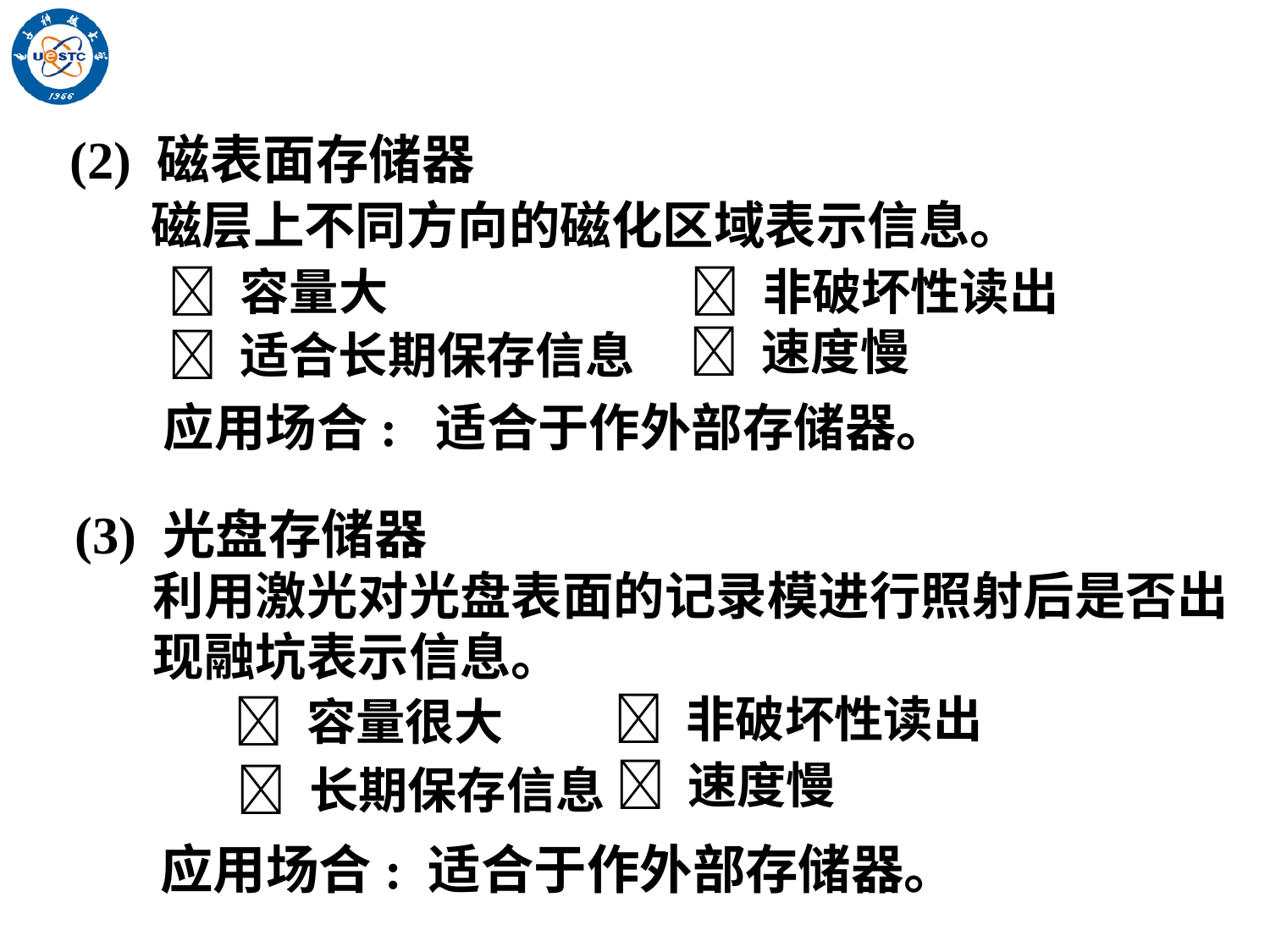

(2) 磁表面存储器
磁层上不同方向的磁化区域表示信息。
• 容量大
• 非破坏性读出
• 速度慢
• 适合长期保存信息
应用场合:  适合于作外部存储器。
(3) 光盘存储器
利用激光对光盘表面的记录模进行照射后是否出现融坑表示信息。
• 非破坏性读出
• 容量很大
• 速度慢
• 长期保存信息
应用场合: 适合于作外部存储器。